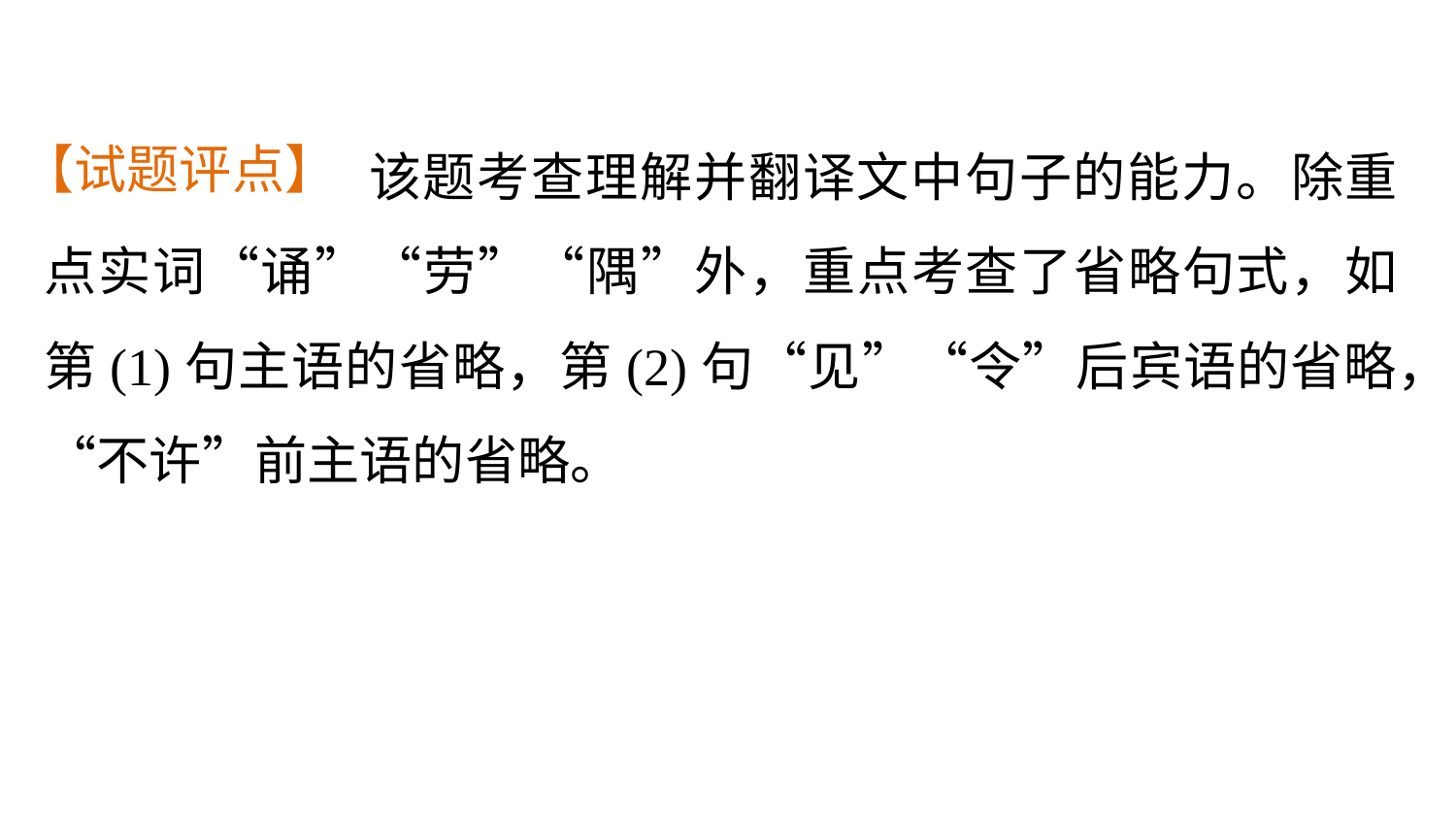

该题考查理解并翻译文中句子的能力。除重点实词“诵”“劳”“隅”外，重点考查了省略句式，如第(1)句主语的省略，第(2)句“见”“令”后宾语的省略，“不许”前主语的省略。
【试题评点】